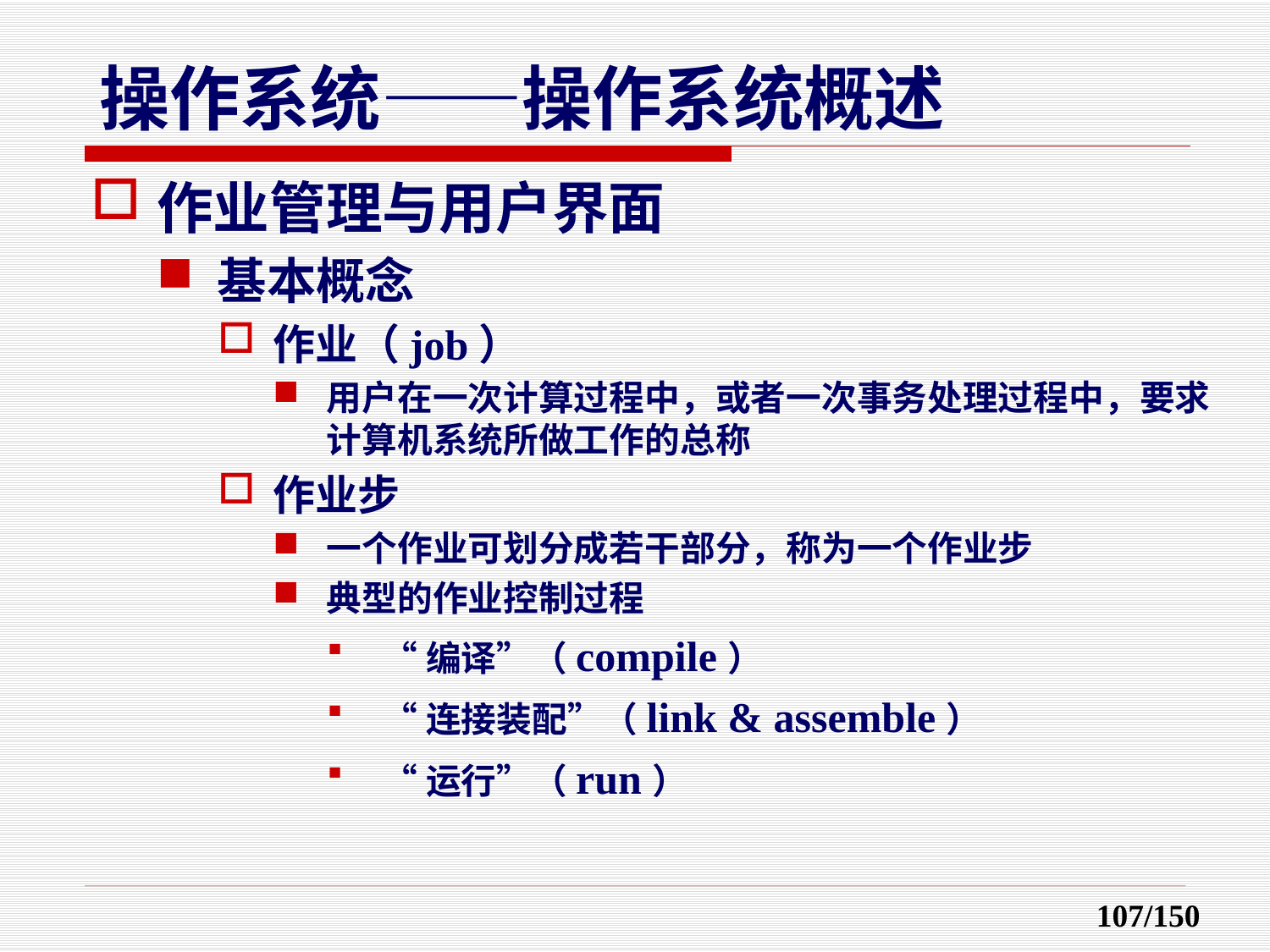

作业管理与用户界面
基本概念
作业（job）
用户在一次计算过程中，或者一次事务处理过程中，要求计算机系统所做工作的总称
作业步
一个作业可划分成若干部分，称为一个作业步
典型的作业控制过程
“编译”（compile）
“连接装配”（link & assemble）
“运行”（run）